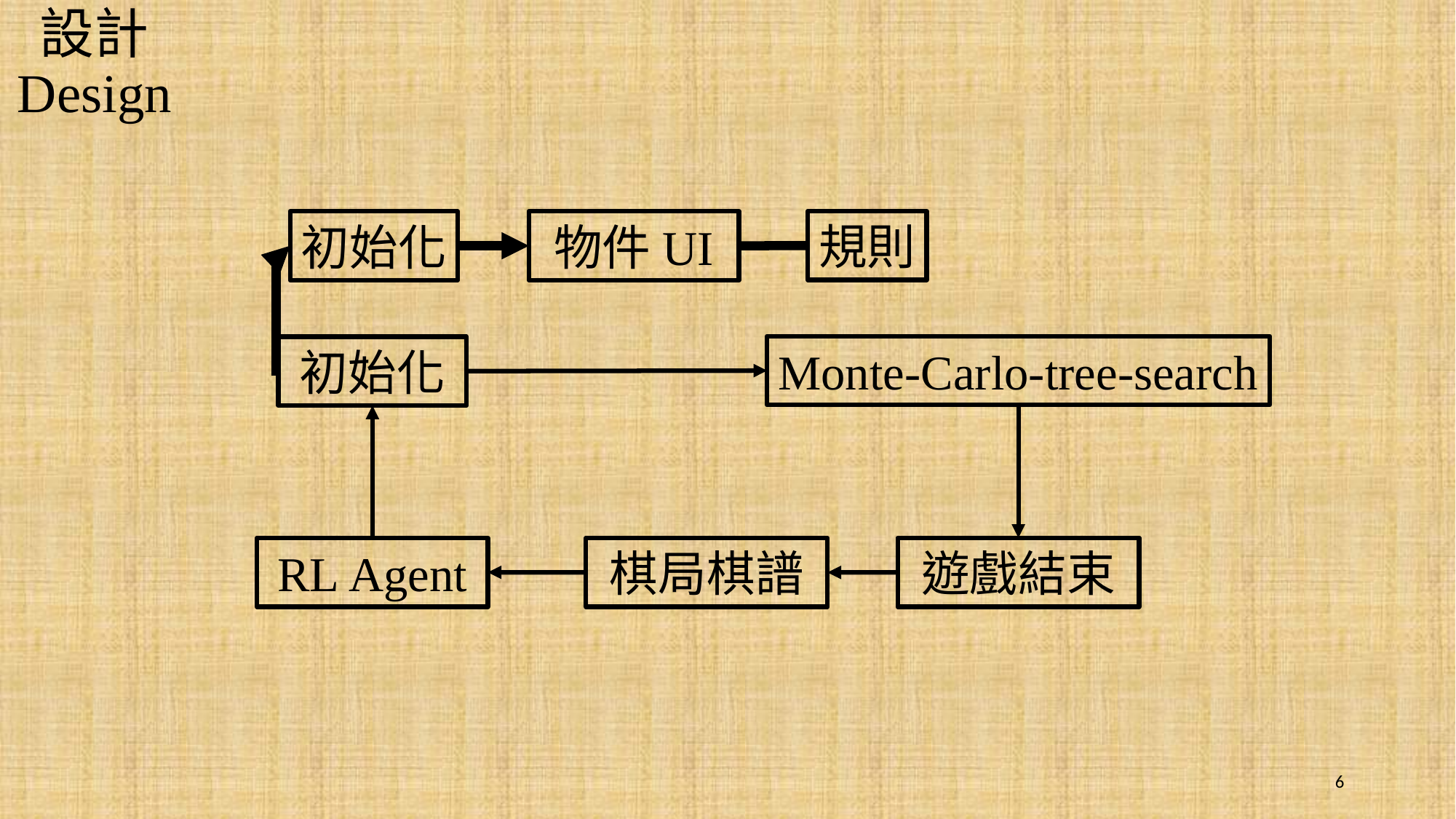

# 設計 Design
規則
物件UI
初始化
Monte-Carlo-tree-search
初始化
RL Agent
遊戲結束
棋局棋譜
6